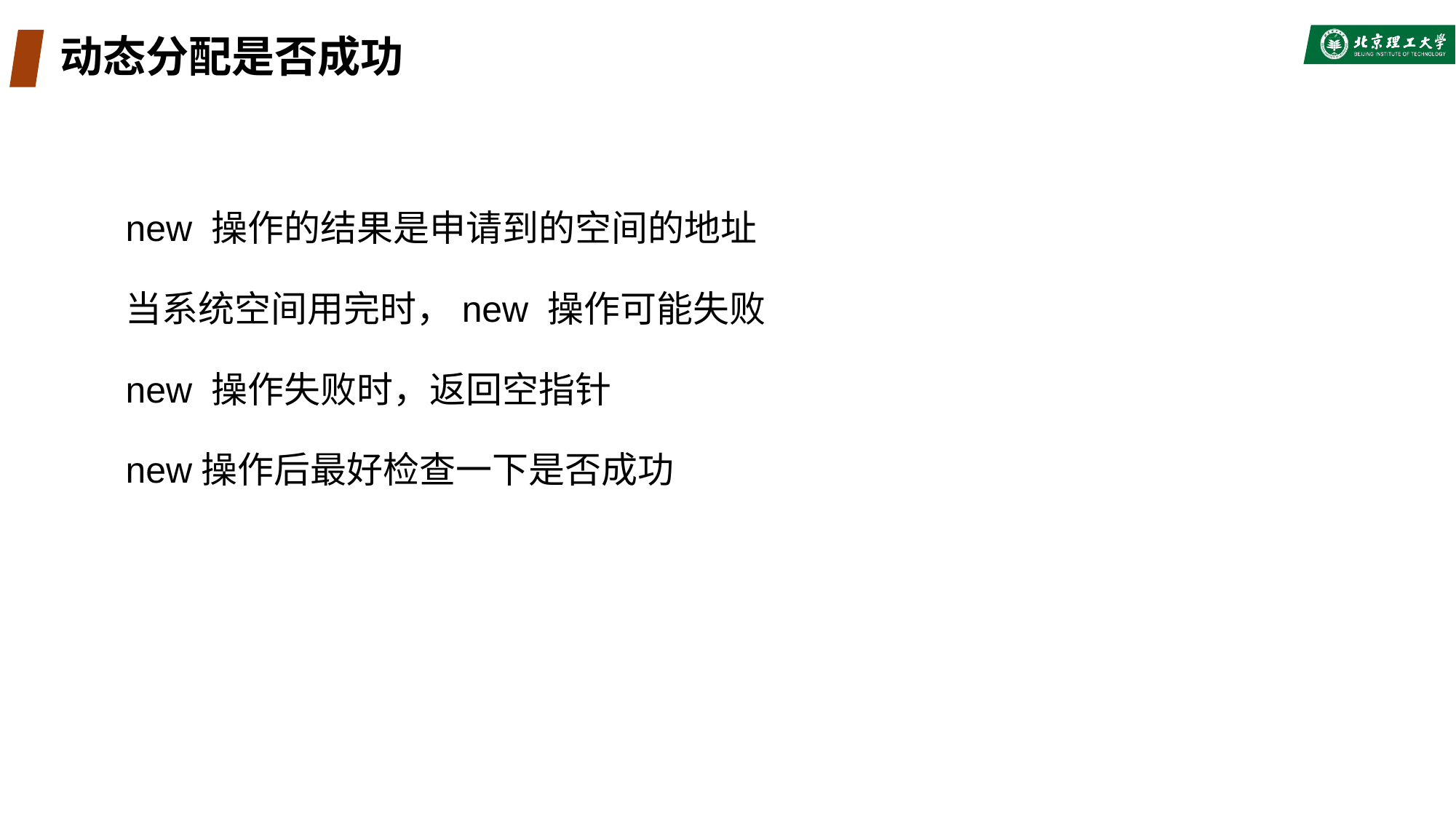

# 动态分配是否成功
new 操作的结果是申请到的空间的地址
当系统空间用完时，new 操作可能失败
new 操作失败时，返回空指针
new操作后最好检查一下是否成功